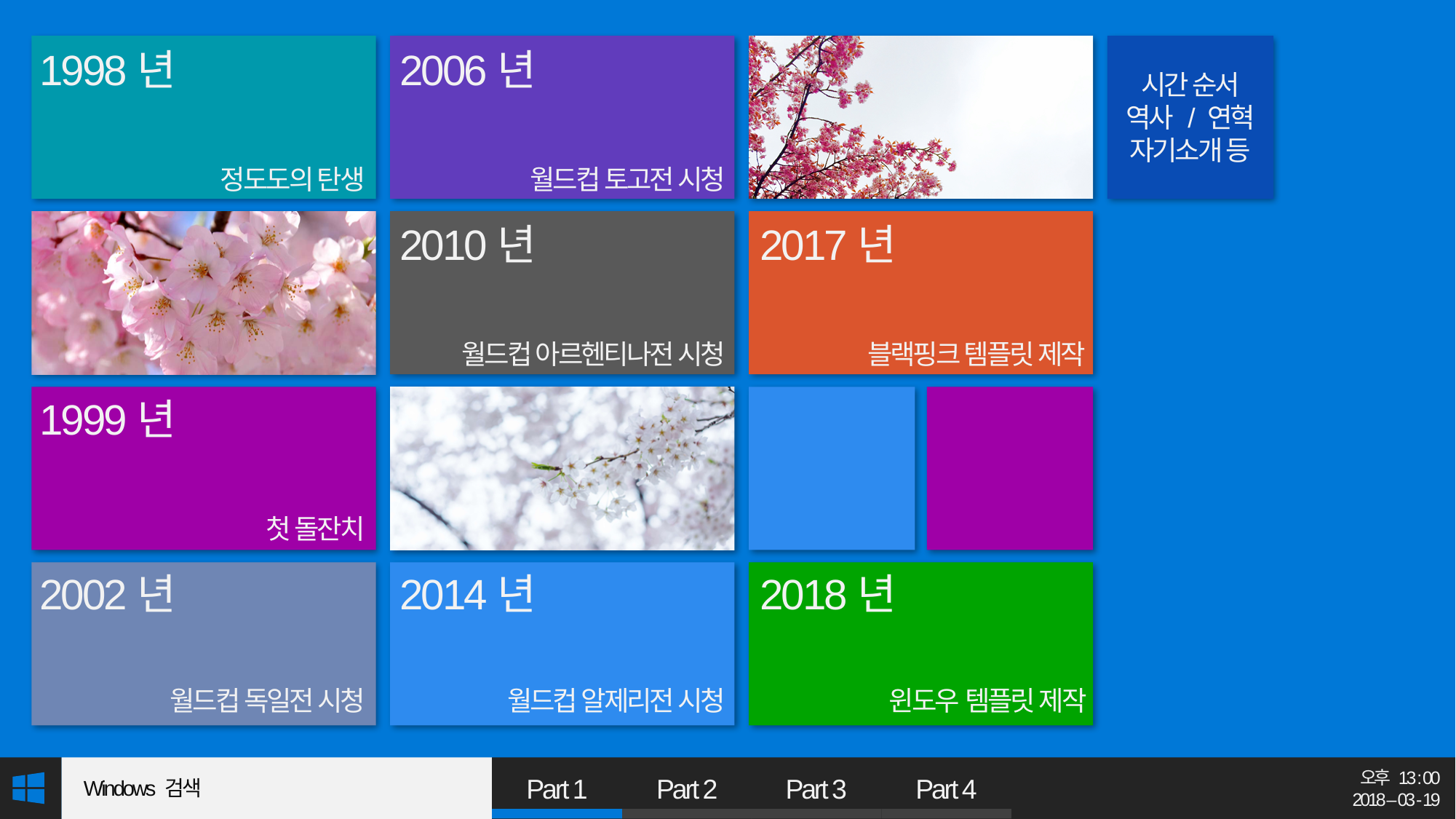

시간 순서
역사 / 연혁
자기소개 등

1998년
정도도의 탄생

2006년
월드컵 토고전 시청

2010년
월드컵 아르헨티나전 시청

2017년
블랙핑크 템플릿 제작

1999년
첫 돌잔치

2002년
월드컵 독일전 시청

2014년
월드컵 알제리전 시청

2018년
윈도우 템플릿 제작

Windows 검색
오후 13 : 00
2018 – 03 - 19
Part 1
Part 2
Part 3
Part 4